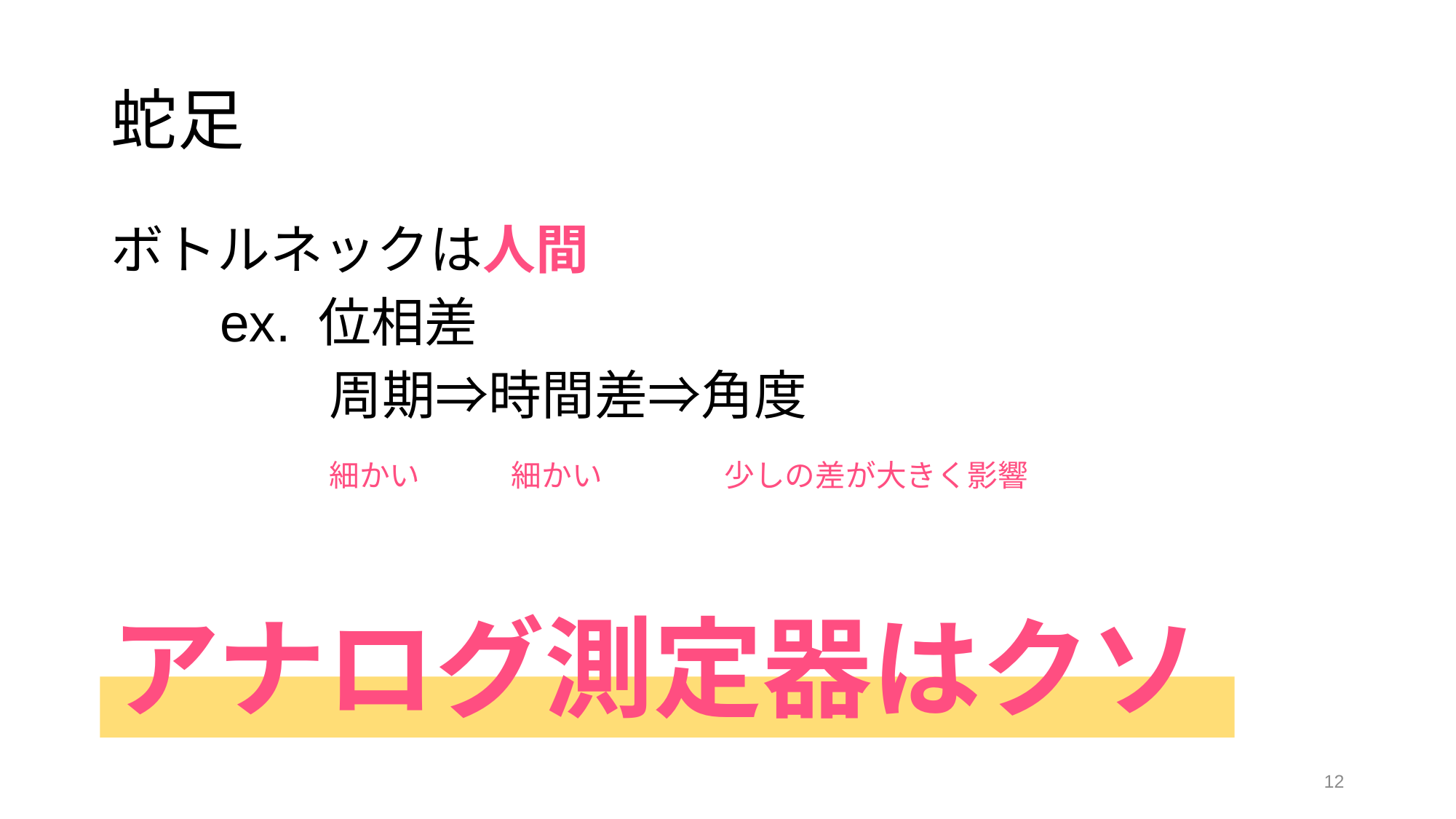

# 蛇足
ボトルネックは人間
	ex. 位相差
		周期⇒時間差⇒角度
		細かい　　　細かい　　　　少しの差が大きく影響

アナログ測定器はクソ

12